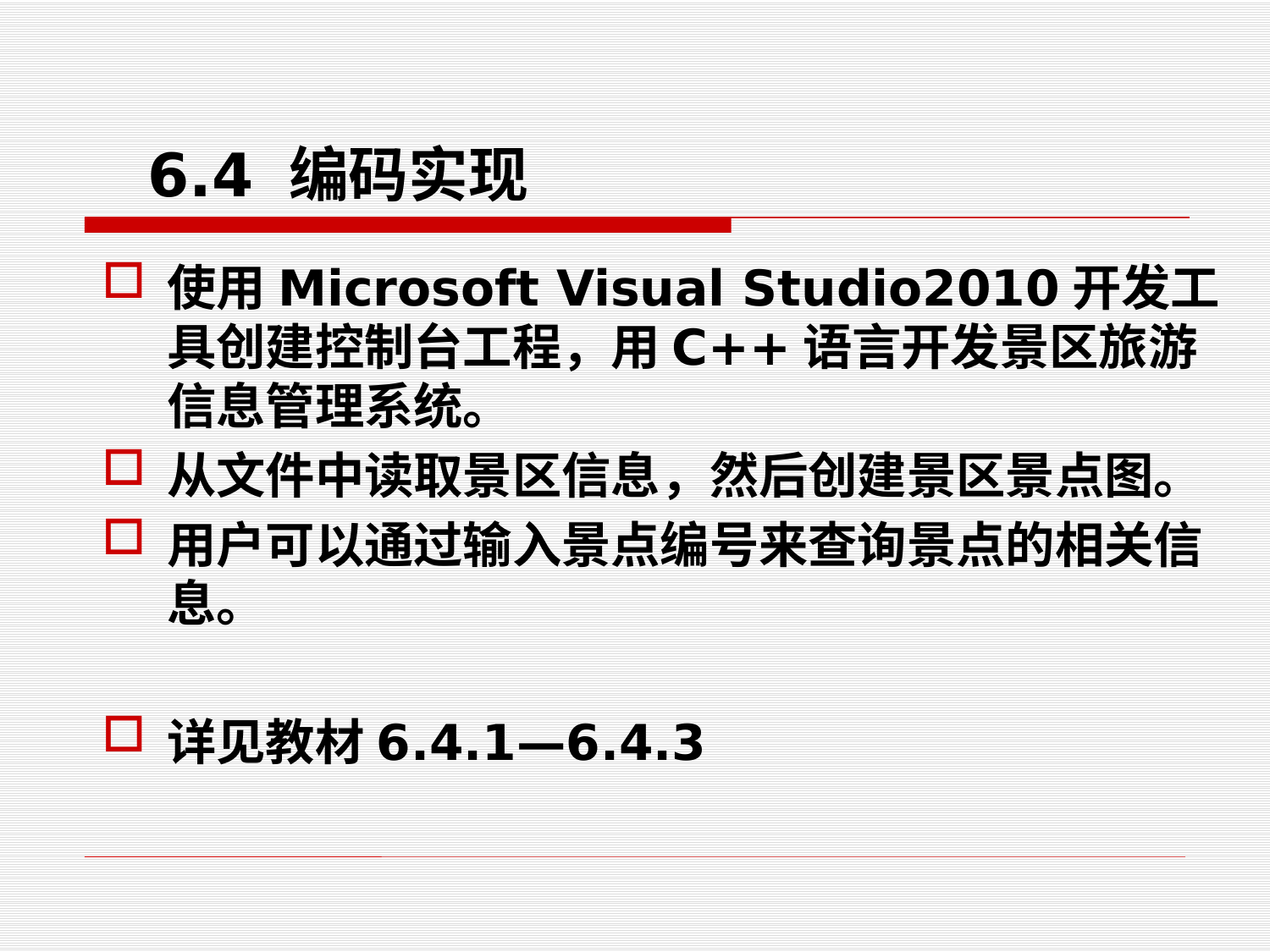

6.4 编码实现
# 使用Microsoft Visual Studio2010开发工具创建控制台工程，用C++语言开发景区旅游信息管理系统。
从文件中读取景区信息，然后创建景区景点图。
用户可以通过输入景点编号来查询景点的相关信息。

详见教材6.4.1—6.4.3